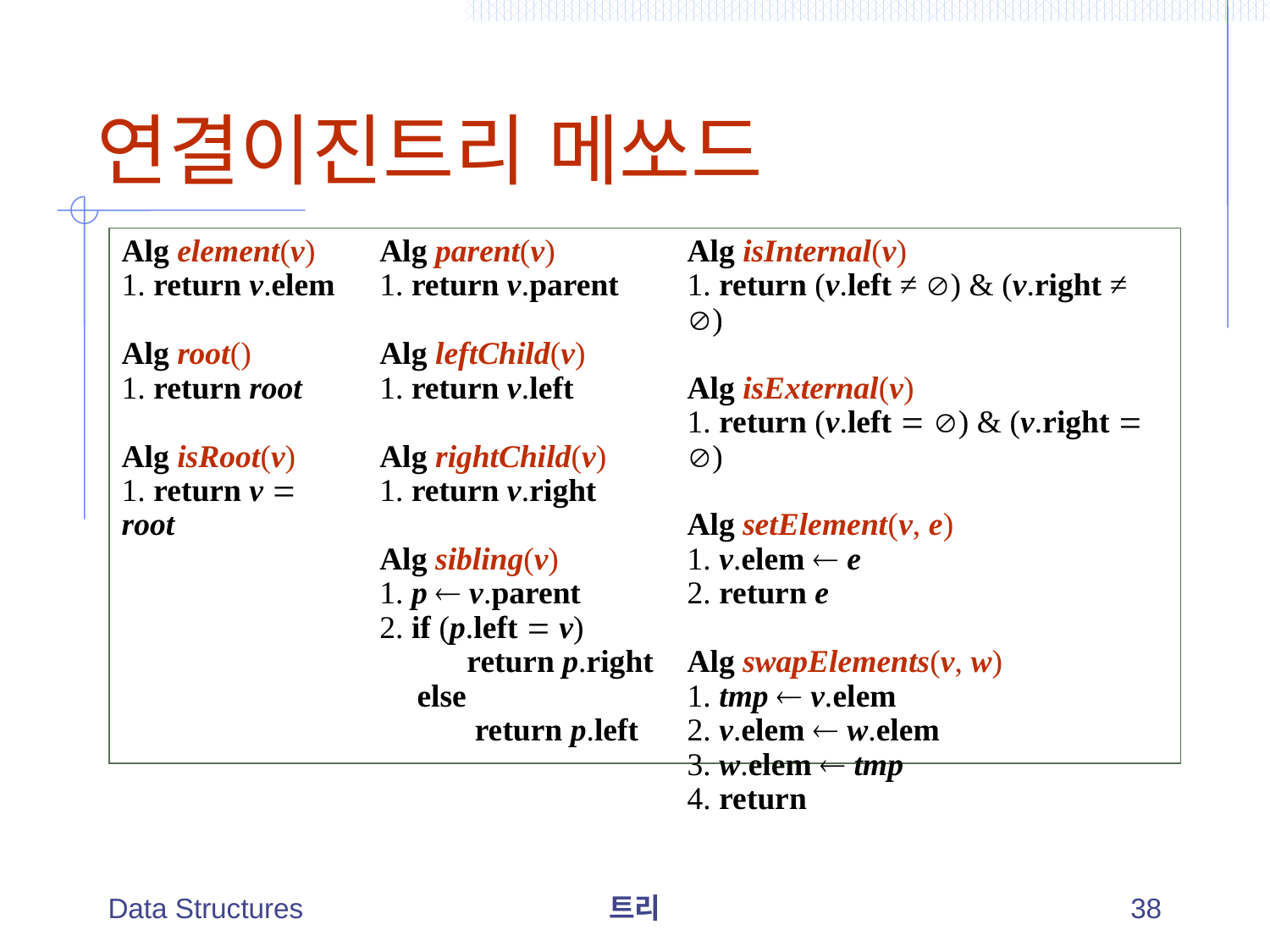

# 연결이진트리 메쏘드

Alg element(v)
1. return v.elem

Alg root()
1. return root

Alg isRoot(v)
1. return v = root
Alg parent(v)
1. return v.parent

Alg leftChild(v)
1. return v.left

Alg rightChild(v)
1. return v.right

Alg sibling(v)
1. p ← v.parent
2. if (p.left = v)
		return p.right
	else
		 return p.left
Alg isInternal(v)
1. return (v.left ≠ ∅) & (v.right ≠ ∅)

Alg isExternal(v)
1. return (v.left = ∅) & (v.right = ∅)

Alg setElement(v, e)
1. v.elem ← e
2. return e

Alg swapElements(v, w)
1. tmp ← v.elem
2. v.elem ← w.elem
3. w.elem ← tmp
4. return
Data Structures
트리
38